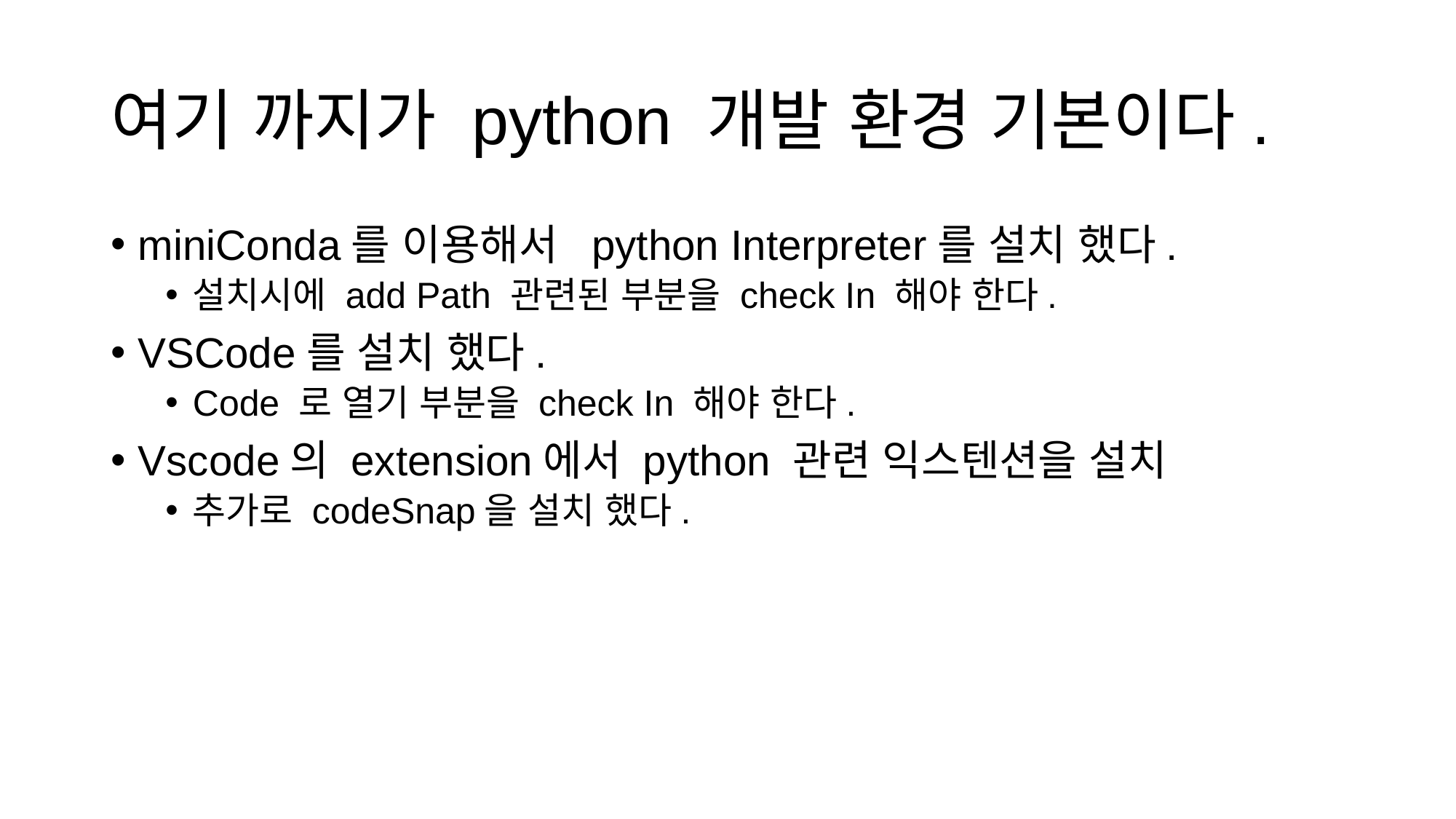

# 여기 까지가 python 개발 환경 기본이다.
miniConda를 이용해서  python Interpreter를 설치 했다.
설치시에 add Path 관련된 부분을 check In 해야 한다.
VSCode를 설치 했다.
Code 로 열기 부분을 check In 해야 한다.
Vscode의 extension에서 python 관련 익스텐션을 설치
추가로 codeSnap을 설치 했다.